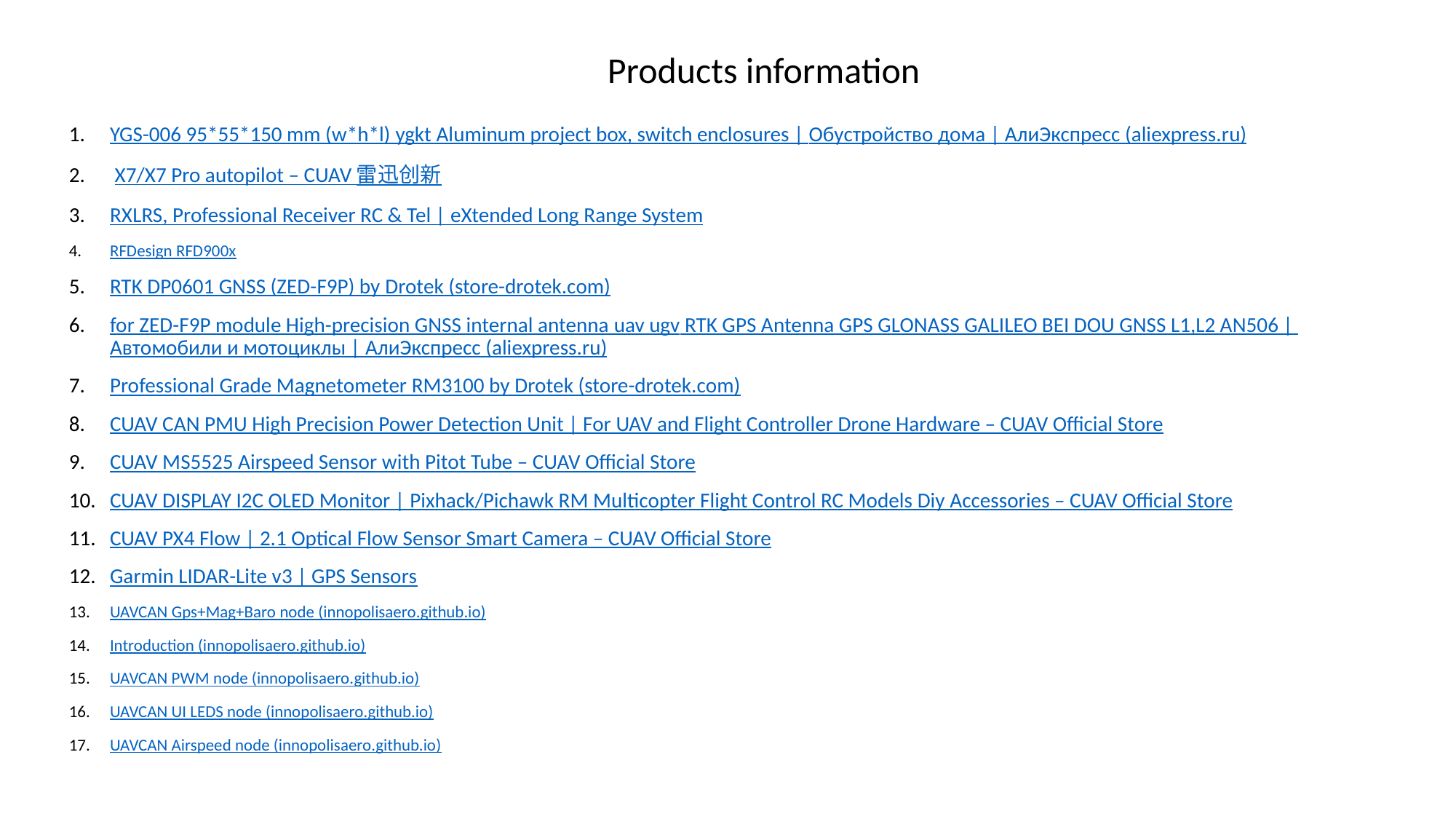

Products information
YGS-006 95*55*150 mm (w*h*l) ygkt Aluminum project box, switch enclosures | Обустройство дома | АлиЭкспресс (aliexpress.ru)
 X7/X7 Pro autopilot – CUAV 雷迅创新
RXLRS, Professional Receiver RC & Tel | eXtended Long Range System
RFDesign RFD900x
RTK DP0601 GNSS (ZED-F9P) by Drotek (store-drotek.com)
for ZED-F9P module High-precision GNSS internal antenna uav ugv RTK GPS Antenna GPS GLONASS GALILEO BEI DOU GNSS L1,L2 AN506 | Автомобили и мотоциклы | АлиЭкспресс (aliexpress.ru)
Professional Grade Magnetometer RM3100 by Drotek (store-drotek.com)
CUAV CAN PMU High Precision Power Detection Unit | For UAV and Flight Controller Drone Hardware – CUAV Official Store
CUAV MS5525 Airspeed Sensor with Pitot Tube – CUAV Official Store
CUAV DISPLAY I2C OLED Monitor | Pixhack/Pichawk RM Multicopter Flight Control RC Models Diy Accessories – CUAV Official Store
CUAV PX4 Flow | 2.1 Optical Flow Sensor Smart Camera – CUAV Official Store
Garmin LIDAR-Lite v3 | GPS Sensors
UAVCAN Gps+Mag+Baro node (innopolisaero.github.io)
Introduction (innopolisaero.github.io)
UAVCAN PWM node (innopolisaero.github.io)
UAVCAN UI LEDS node (innopolisaero.github.io)
UAVCAN Airspeed node (innopolisaero.github.io)